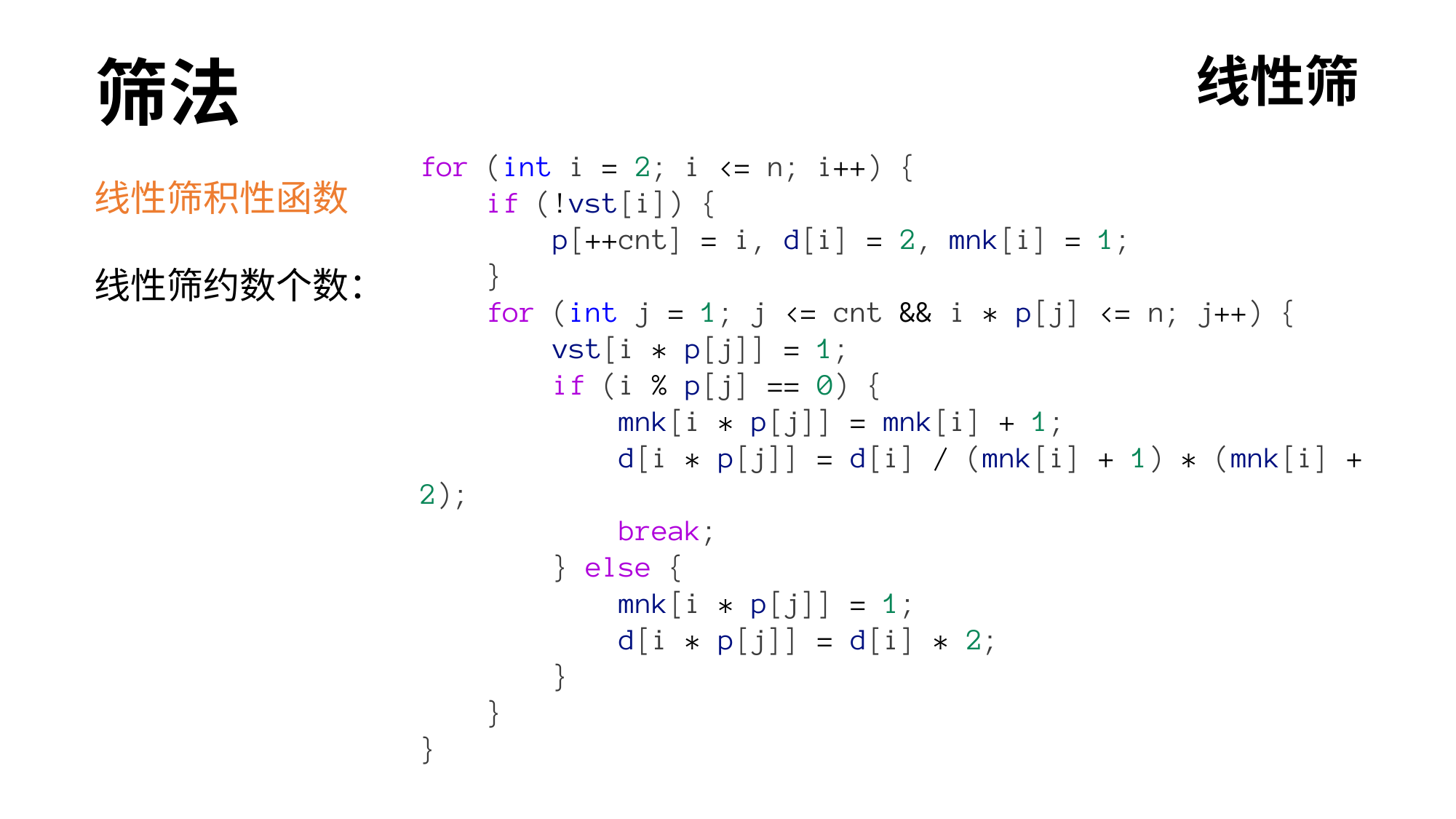

筛法
线性筛
for (int i = 2; i <= n; i++) {
    if (!vst[i]) {
        p[++cnt] = i, d[i] = 2, mnk[i] = 1;
    }
    for (int j = 1; j <= cnt && i * p[j] <= n; j++) {
        vst[i * p[j]] = 1;
        if (i % p[j] == 0) {
            mnk[i * p[j]] = mnk[i] + 1;
            d[i * p[j]] = d[i] / (mnk[i] + 1) * (mnk[i] + 2);
            break;
        } else {
            mnk[i * p[j]] = 1;
            d[i * p[j]] = d[i] * 2;
        }
    }
}
线性筛积性函数

线性筛约数个数：